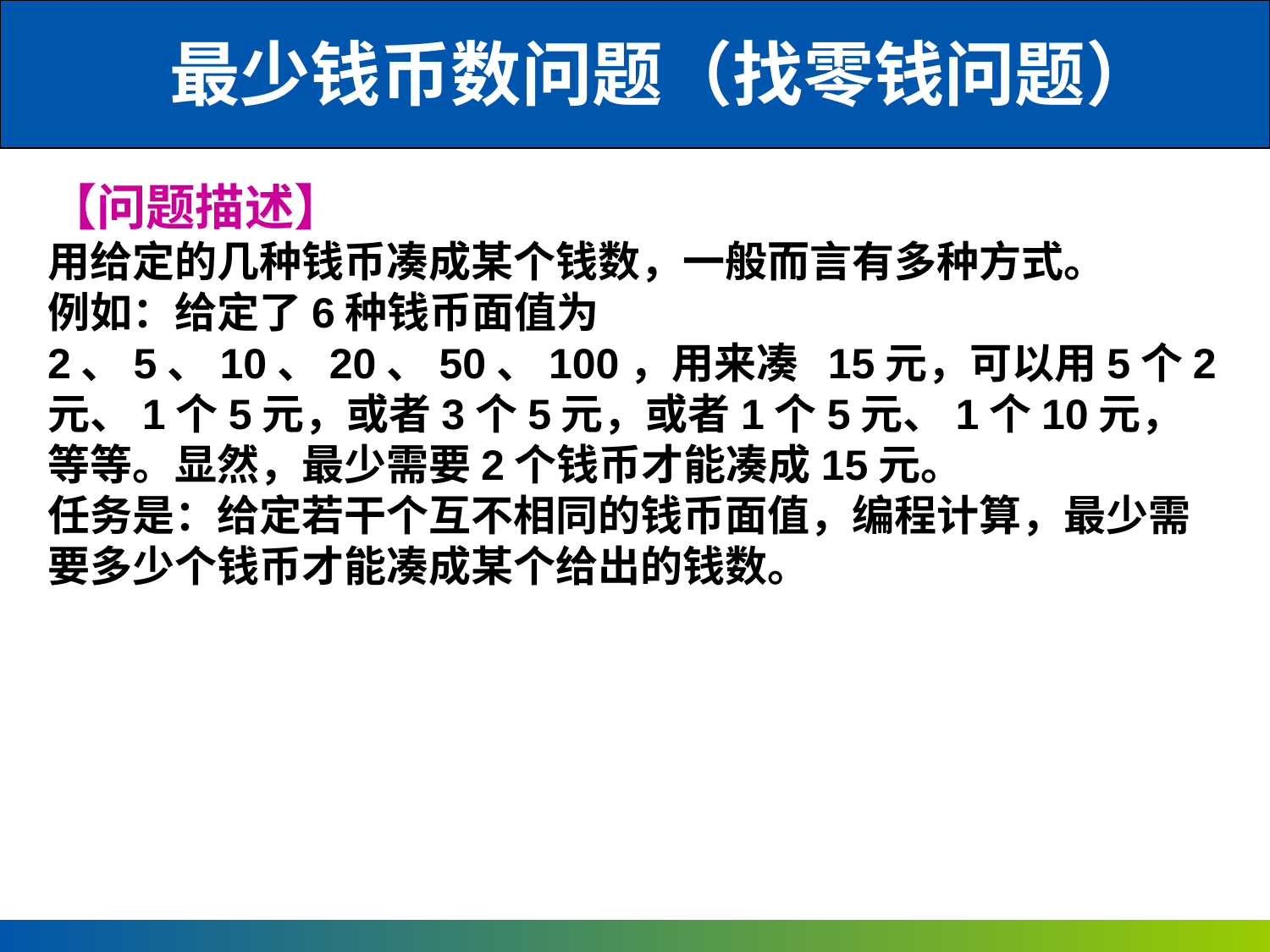

最少钱币数问题（找零钱问题）
【问题描述】
用给定的几种钱币凑成某个钱数，一般而言有多种方式。
例如：给定了6种钱币面值为2、5、10、20、50、100，用来凑  15元，可以用5个2元、1个5元，或者3个5元，或者1个5元、1个10元，等等。显然，最少需要2个钱币才能凑成15元。
任务是：给定若干个互不相同的钱币面值，编程计算，最少需要多少个钱币才能凑成某个给出的钱数。